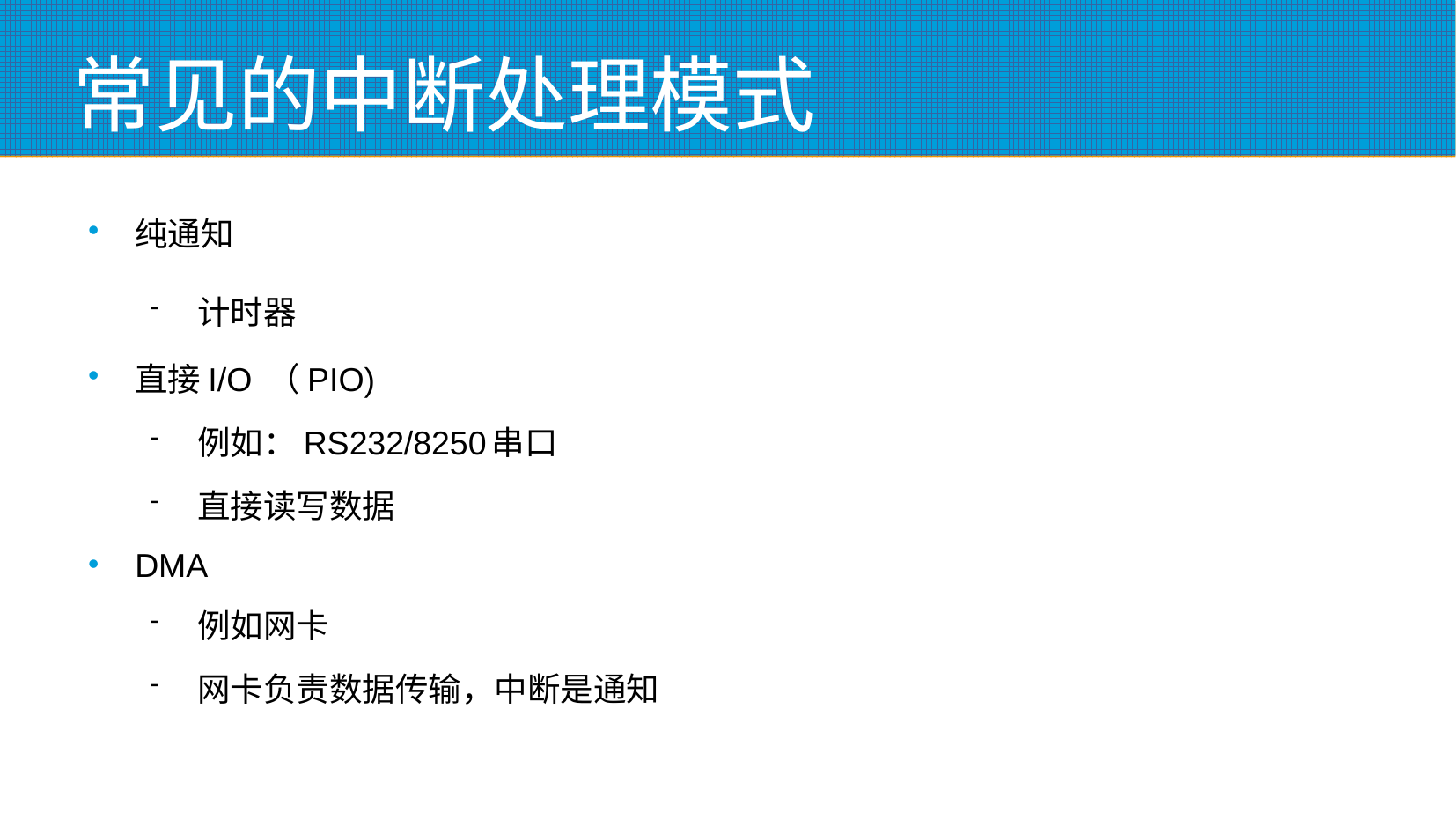

# 常见的中断处理模式
纯通知
计时器
直接I/O （PIO)
例如：RS232/8250串口
直接读写数据
DMA
例如网卡
网卡负责数据传输，中断是通知